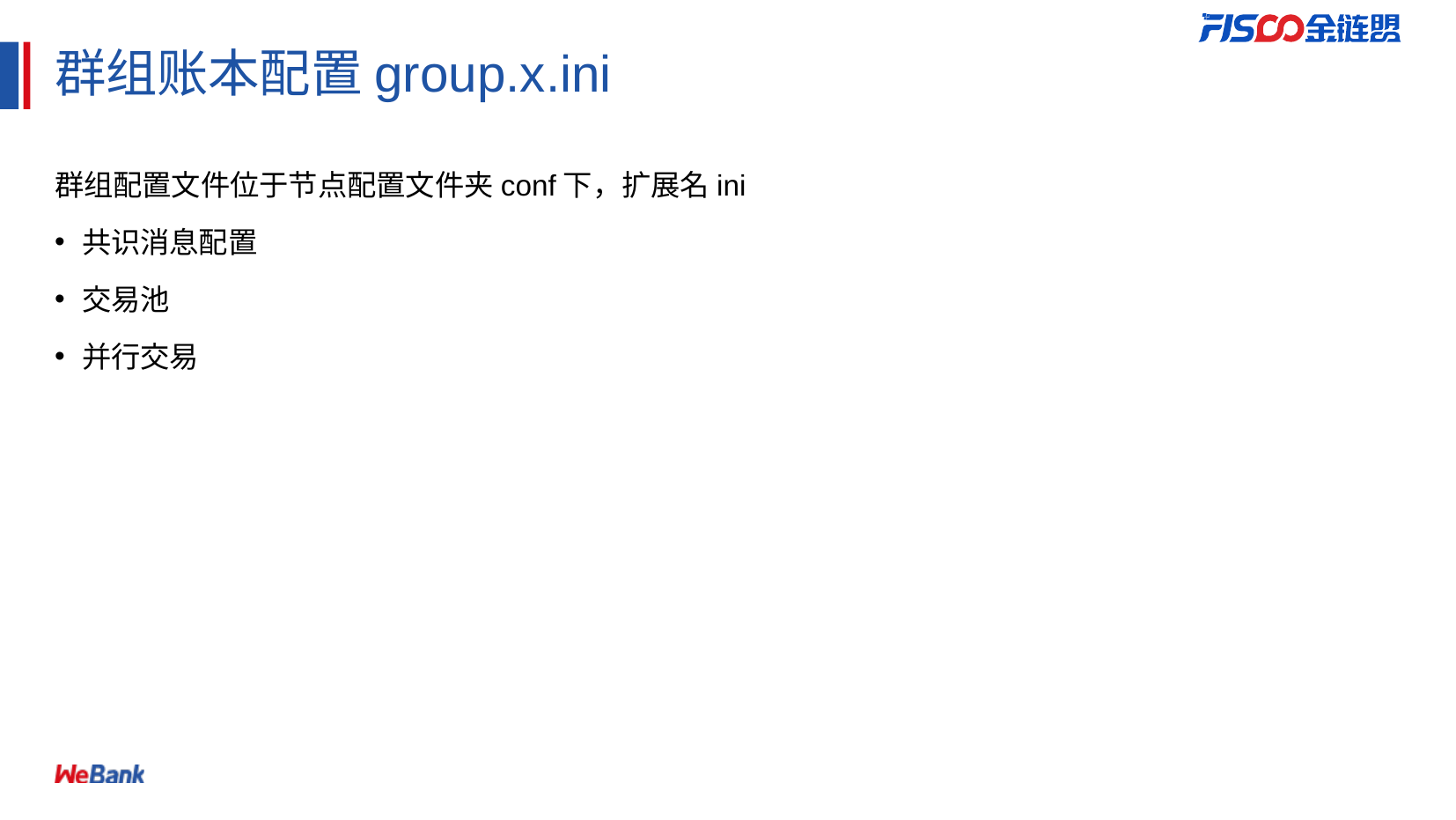

# 群组账本配置group.x.ini
群组配置文件位于节点配置文件夹conf下，扩展名ini
共识消息配置
交易池
并行交易